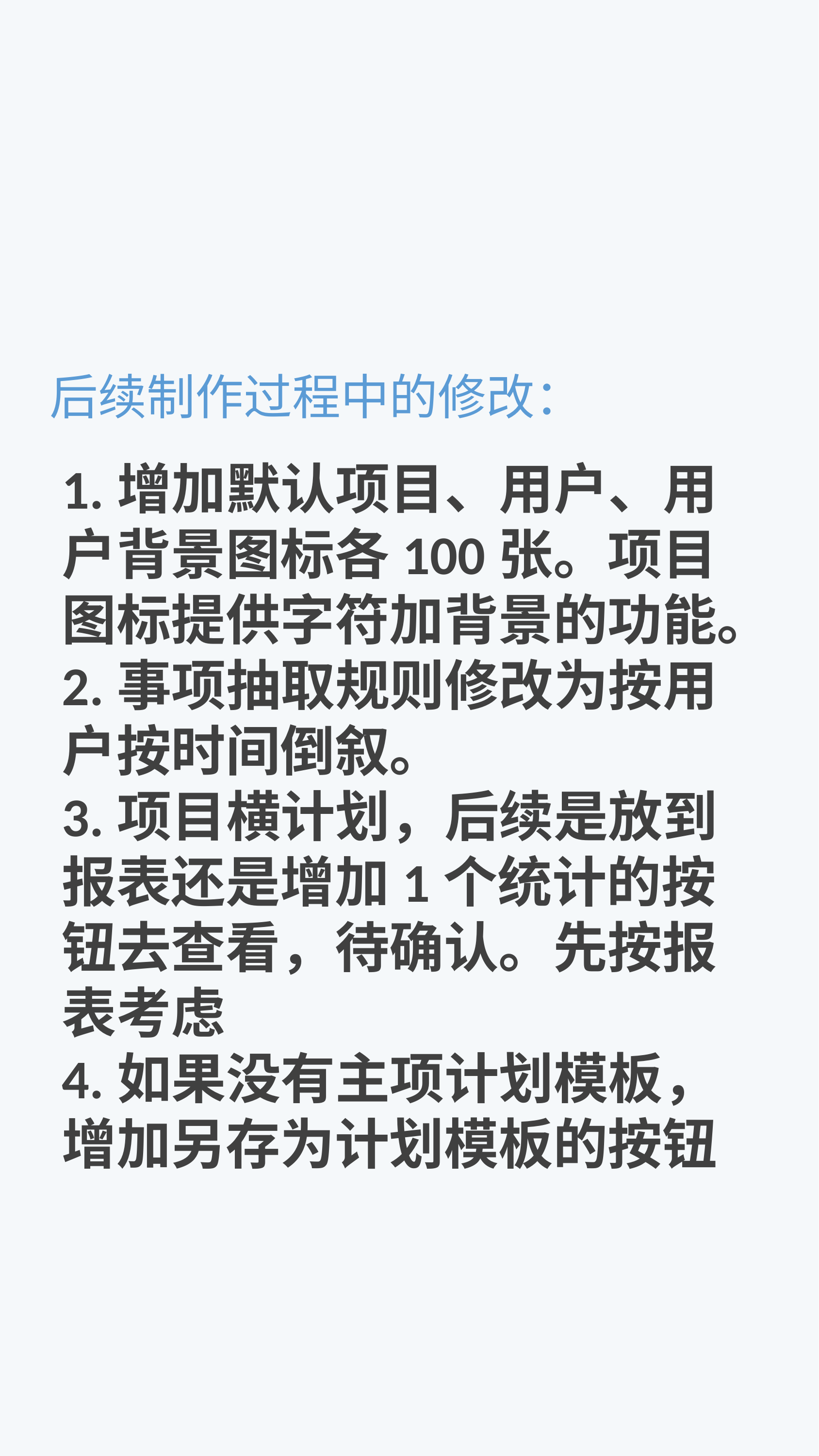

后续制作过程中的修改：

1.增加默认项目、用户、用户背景图标各100张。项目图标提供字符加背景的功能。
2.事项抽取规则修改为按用户按时间倒叙。
3.项目横计划，后续是放到报表还是增加1个统计的按钮去查看，待确认。先按报表考虑
4.如果没有主项计划模板，增加另存为计划模板的按钮